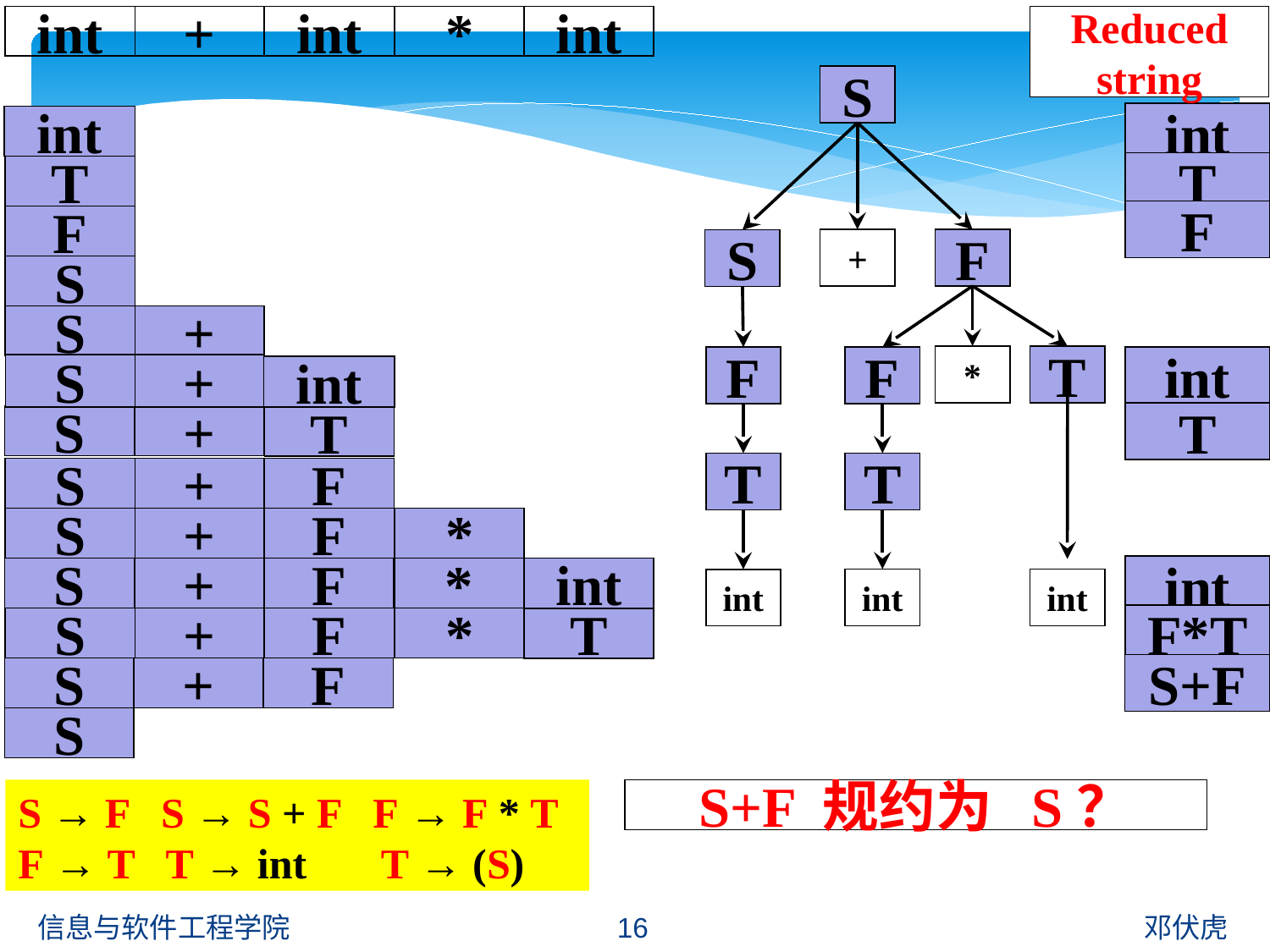

+
Reduced string
int
int
*
int
S
int
int
T
T
F
F
+
F
S
S
S
+
*
T
int
F
F
S
+
int
T
S
+
T
T
T
S
+
F
S
+
F
*
int
S
+
F
*
int
int
int
int
F*T
S
+
F
*
T
S+F
S
+
F
S
S → F   S → S + F   F → F * T
F → T   T → int       T → (S)
S+F 规约为  S？
信息与软件工程学院
16
邓伏虎